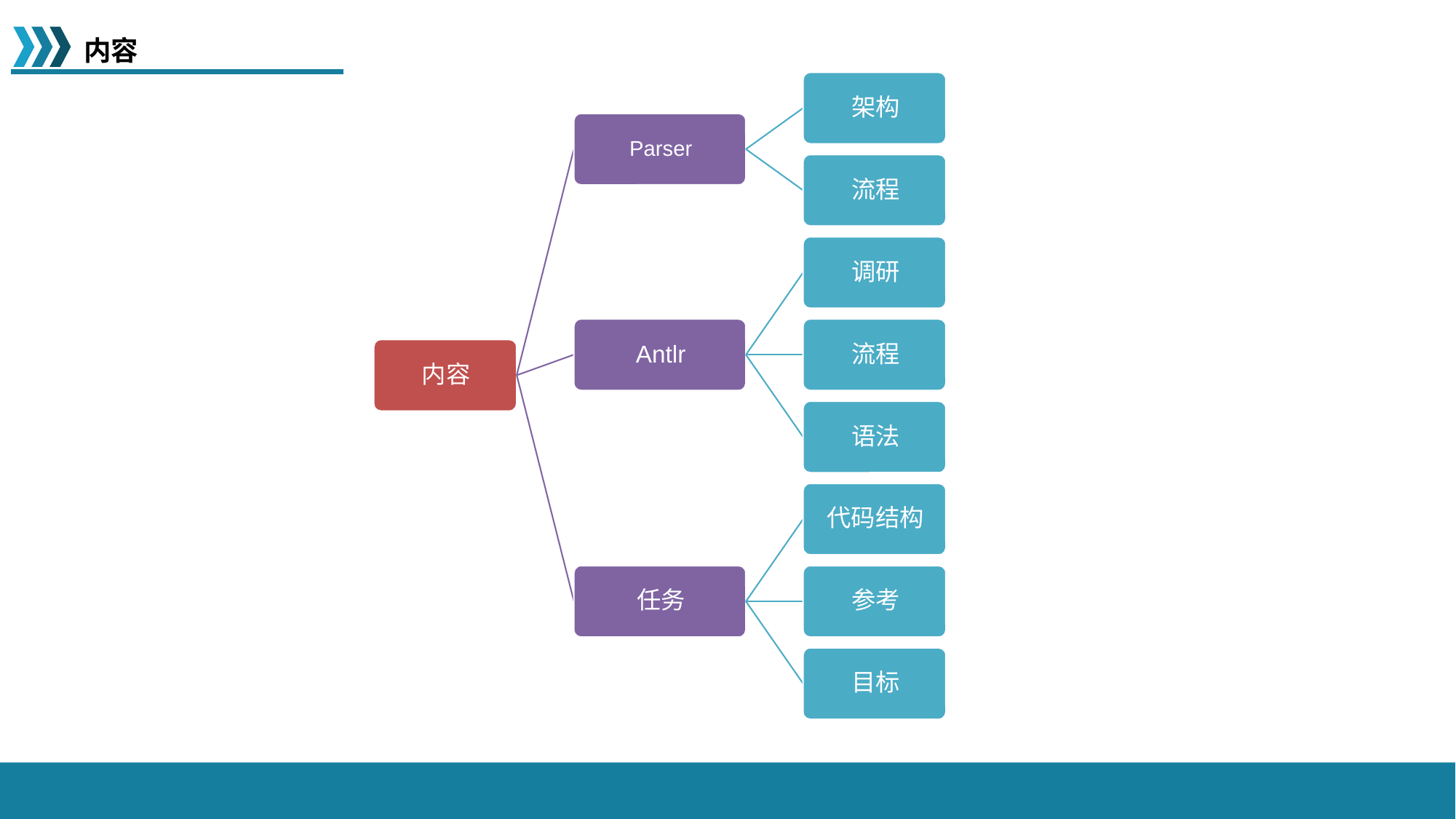

内容
内容

Parser

架构

流程

Antlr

调研

流程

语法

任务

代码结构

参考

目标